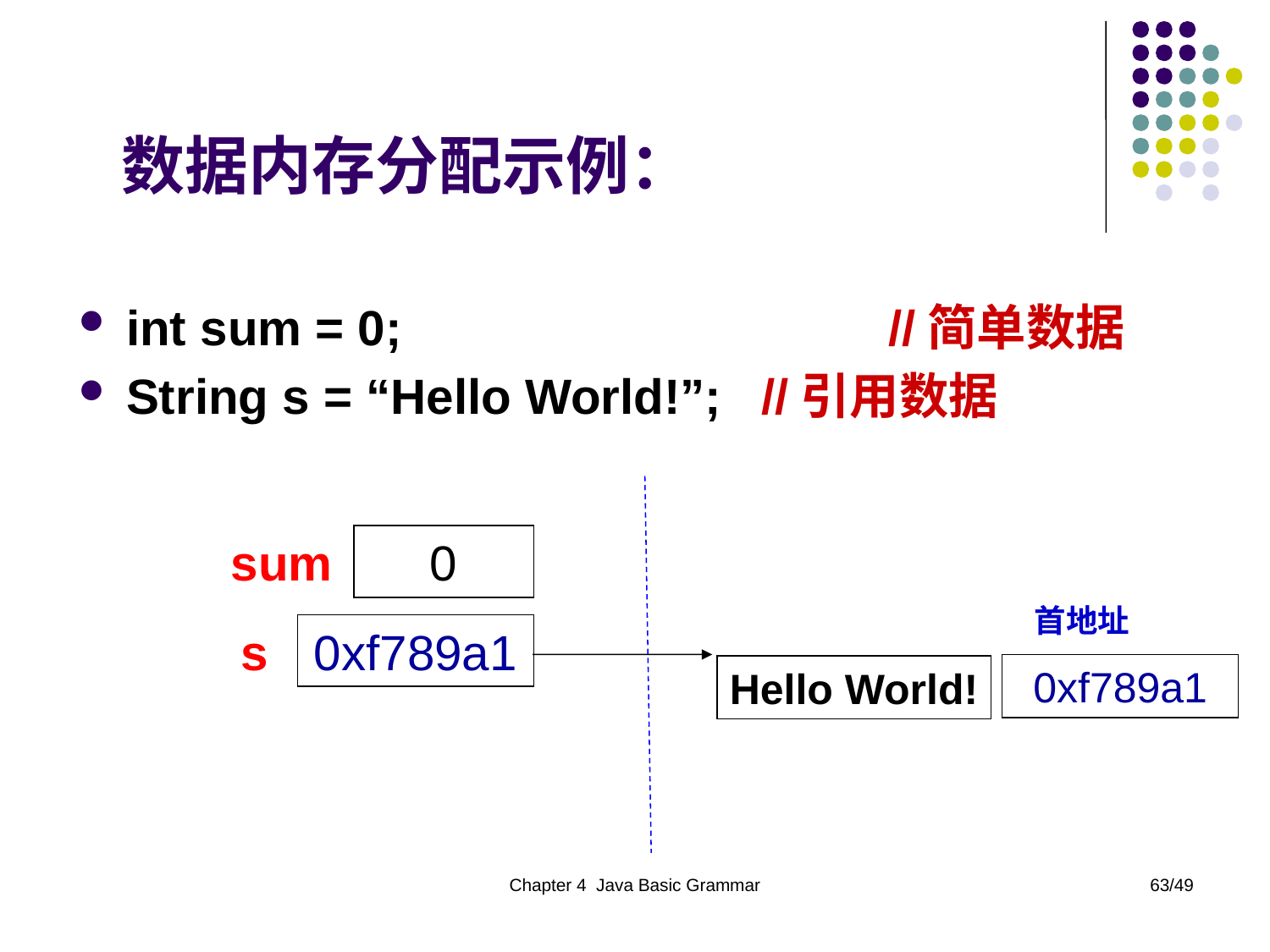

# 数据内存分配示例：
int sum = 0; 				//简单数据
String s = “Hello World!”;	//引用数据

sum
0
首地址
0xf789a1
s

0xf789a1
Hello World!
Chapter 4  Java Basic Grammar
63/49